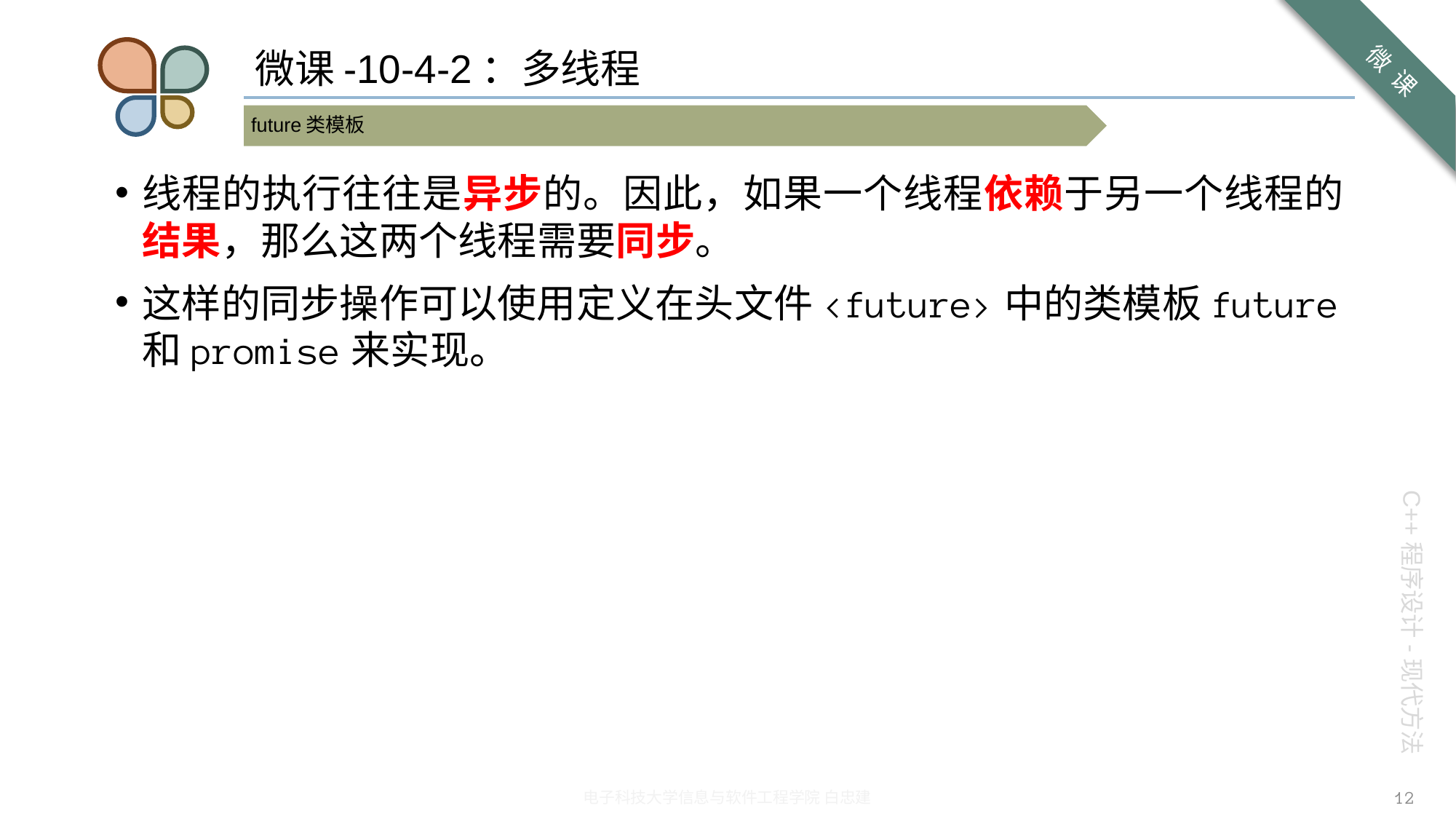

# 微课-10-4-2：多线程
future类模板
线程的执行往往是异步的。因此，如果一个线程依赖于另一个线程的结果，那么这两个线程需要同步。
这样的同步操作可以使用定义在头文件<future>中的类模板future和promise来实现。
12